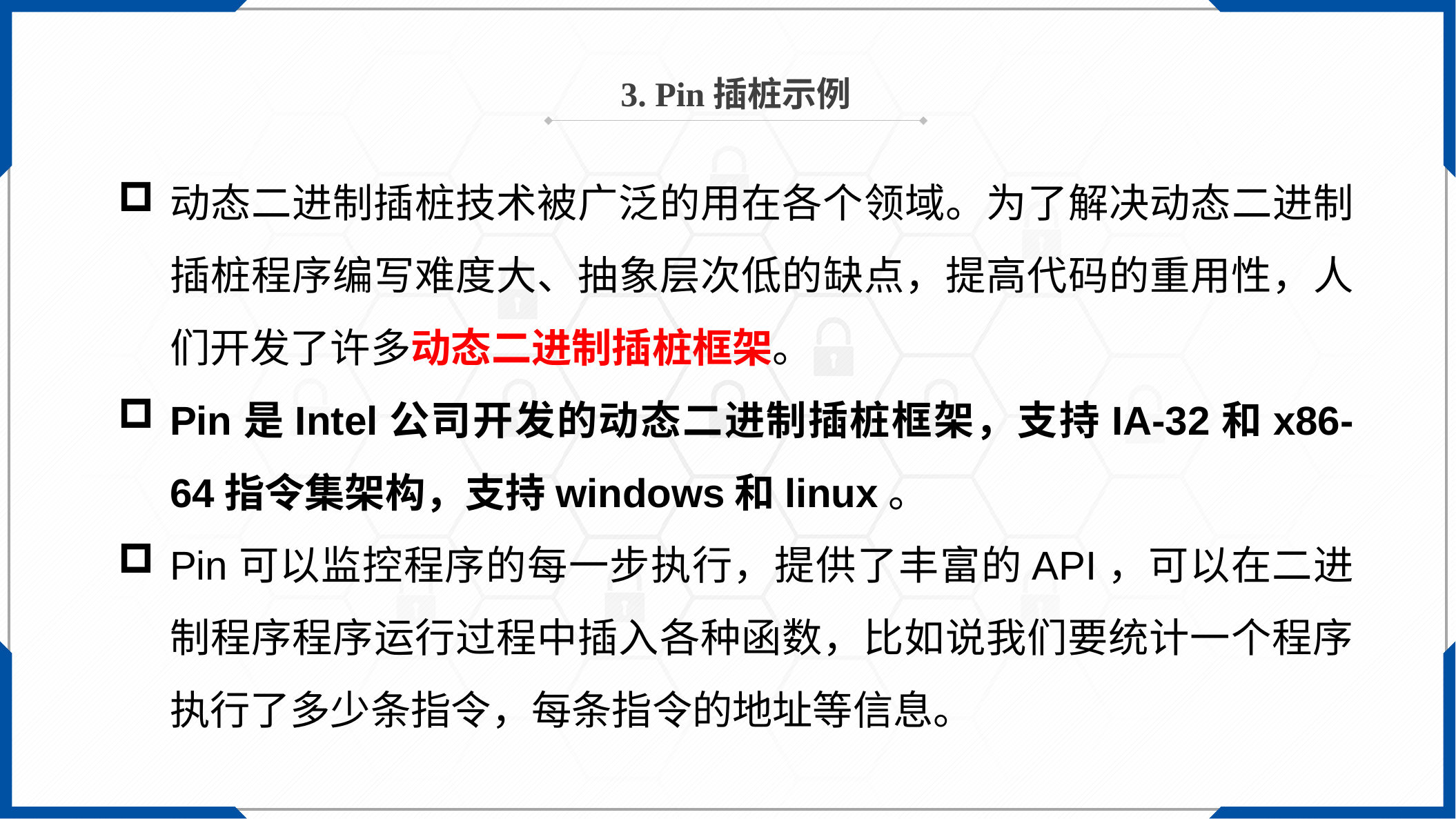

3. Pin插桩示例
动态二进制插桩技术被广泛的用在各个领域。为了解决动态二进制插桩程序编写难度大、抽象层次低的缺点，提高代码的重用性，人们开发了许多动态二进制插桩框架。
Pin是Intel公司开发的动态二进制插桩框架，支持IA-32和x86-64指令集架构，支持windows和linux。
Pin可以监控程序的每一步执行，提供了丰富的API，可以在二进制程序程序运行过程中插入各种函数，比如说我们要统计一个程序执行了多少条指令，每条指令的地址等信息。